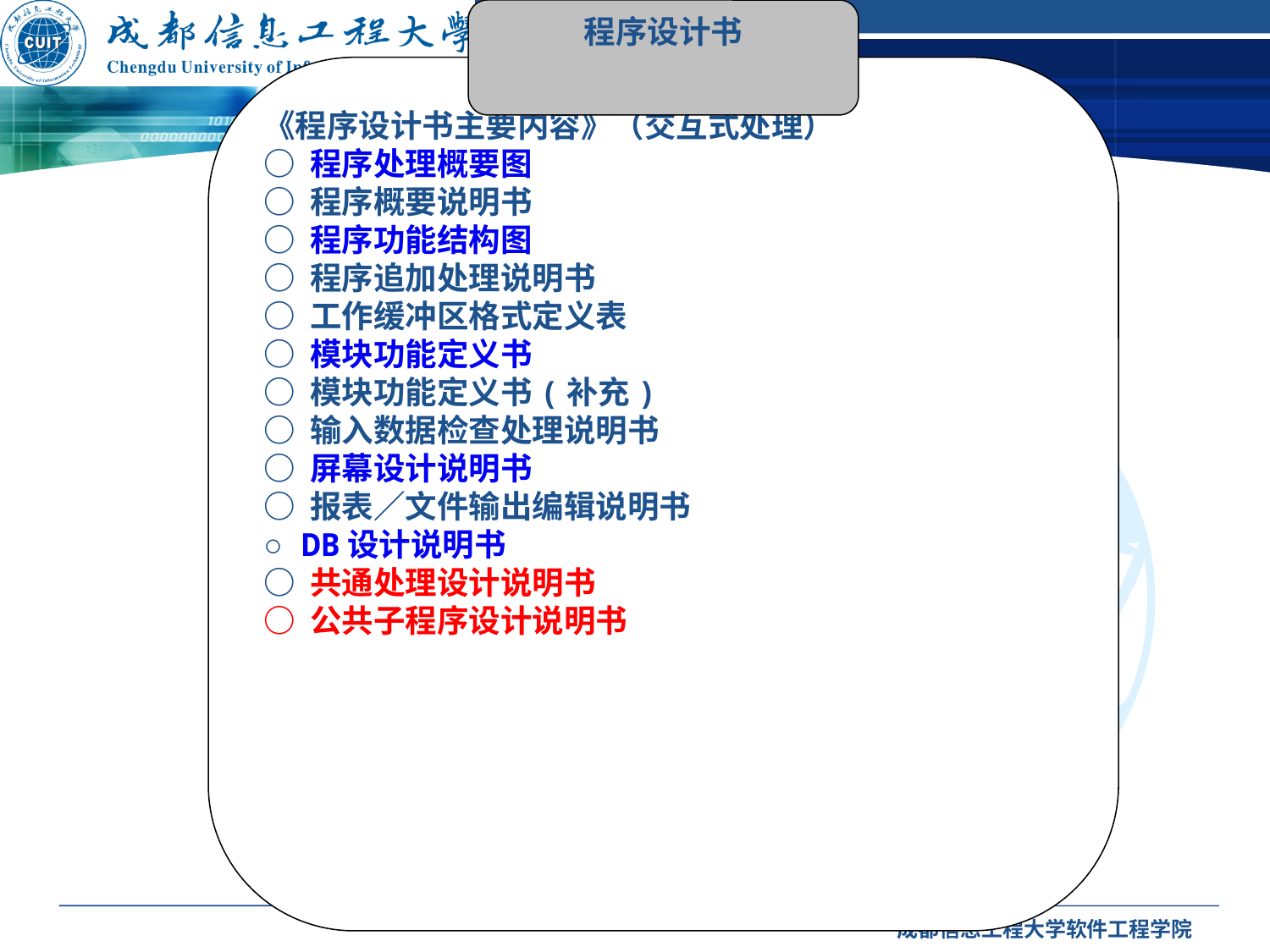

程序设计书
《程序设计书主要内容》（交互式处理）
○ 程序处理概要图
○ 程序概要说明书
○ 程序功能结构图
○ 程序追加处理说明书
○ 工作缓冲区格式定义表
○ 模块功能定义书
○ 模块功能定义书(补充)
○ 输入数据检查处理说明书
○ 屏幕设计说明书
○ 报表／文件输出编辑说明书
○ DB设计说明书
○ 共通处理设计说明书
○ 公共子程序设计说明书